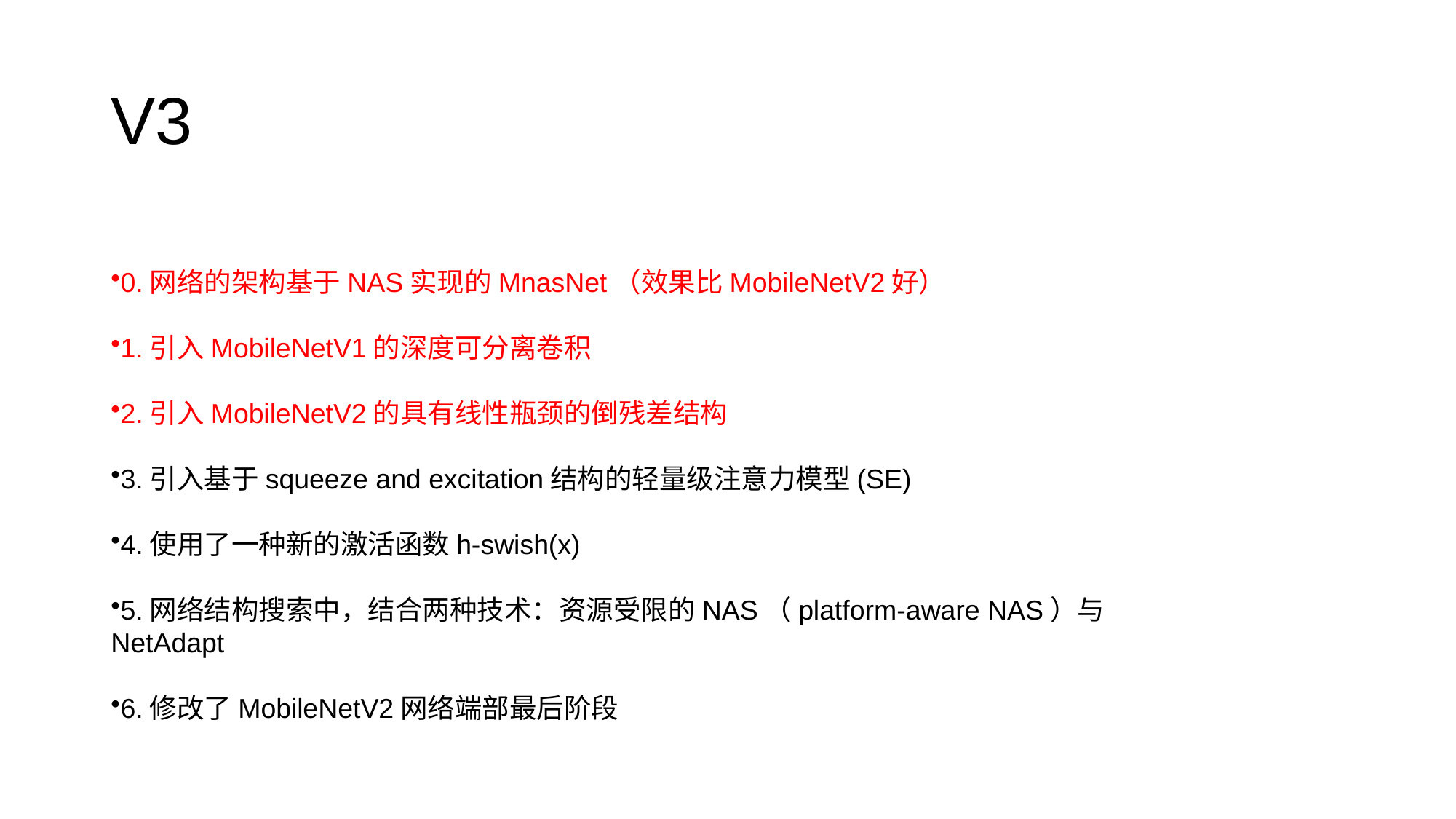

# V3

0.网络的架构基于NAS实现的MnasNet（效果比MobileNetV2好）
1.引入MobileNetV1的深度可分离卷积
2.引入MobileNetV2的具有线性瓶颈的倒残差结构
3.引入基于squeeze and excitation结构的轻量级注意力模型(SE)
4.使用了一种新的激活函数h-swish(x)
5.网络结构搜索中，结合两种技术：资源受限的NAS（platform-aware NAS）与NetAdapt
6.修改了MobileNetV2网络端部最后阶段